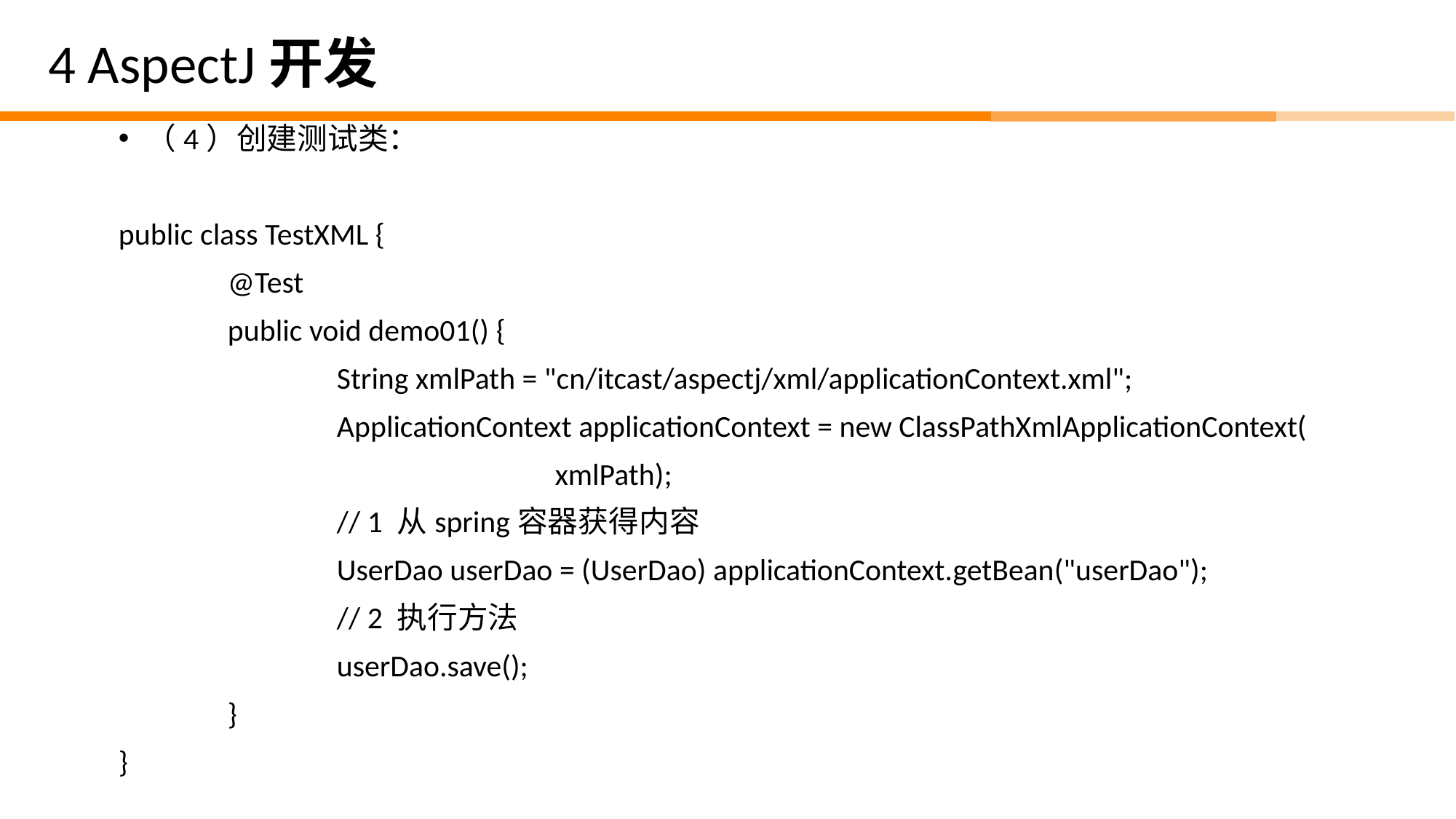

# 4 AspectJ开发
（4）创建测试类：

public class TestXML {
	@Test
	public void demo01() {
		String xmlPath = "cn/itcast/aspectj/xml/applicationContext.xml";
		ApplicationContext applicationContext = new ClassPathXmlApplicationContext(
				xmlPath);
		// 1 从spring容器获得内容
		UserDao userDao = (UserDao) applicationContext.getBean("userDao");
		// 2 执行方法
		userDao.save();
	}
}